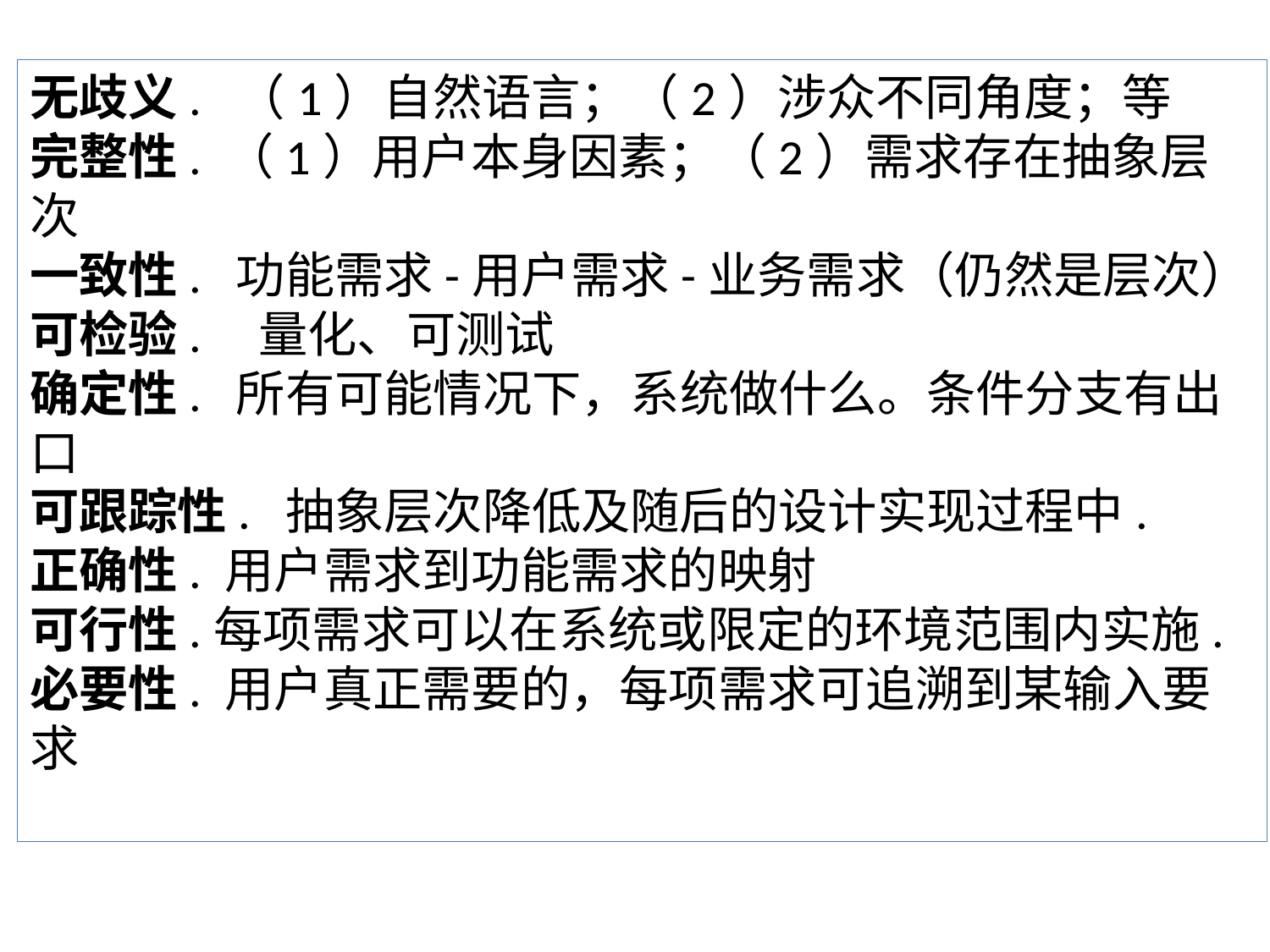

无歧义.  （1）自然语言；（2）涉众不同角度；等
完整性. （1）用户本身因素；（2）需求存在抽象层次
一致性.  功能需求-用户需求-业务需求（仍然是层次）
可检验.    量化、可测试
确定性.  所有可能情况下，系统做什么。条件分支有出口
可跟踪性.  抽象层次降低及随后的设计实现过程中.
正确性. 用户需求到功能需求的映射
可行性.每项需求可以在系统或限定的环境范围内实施.
必要性. 用户真正需要的，每项需求可追溯到某输入要求